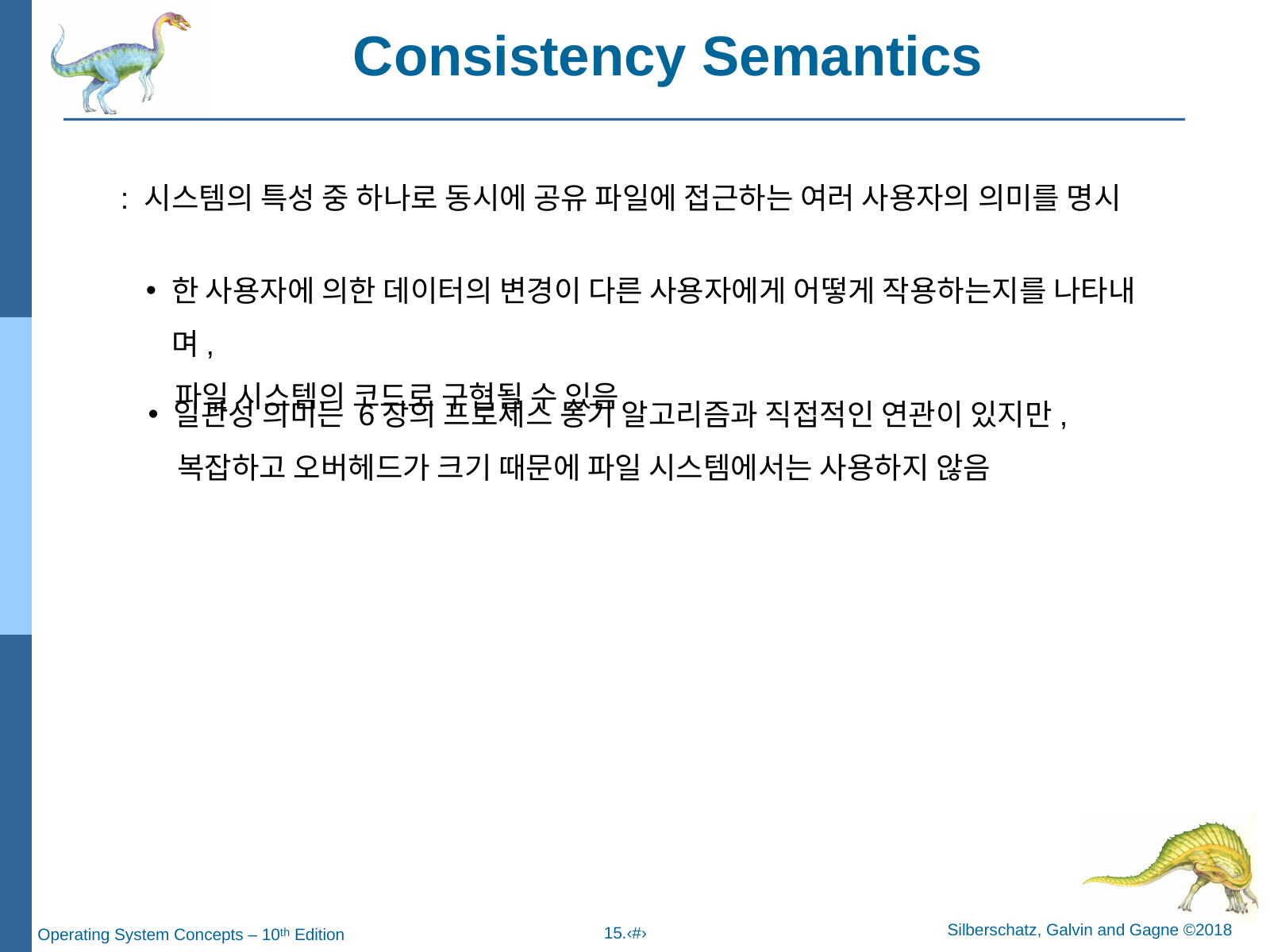

Consistency Semantics

: 시스템의 특성 중 하나로 동시에 공유 파일에 접근하는 여러 사용자의 의미를 명시
한 사용자에 의한 데이터의 변경이 다른 사용자에게 어떻게 작용하는지를 나타내며,
       파일 시스템의 코드로 구현될 수 있음

일관성 의미는 6장의 프로세스 동기 알고리즘과 직접적인 연관이 있지만,
       복잡하고 오버헤드가 크기 때문에 파일 시스템에서는 사용하지 않음

Silberschatz, Galvin and Gagne ©2018
15.‹#›
Operating System Concepts – 10ᵗʰ Edition